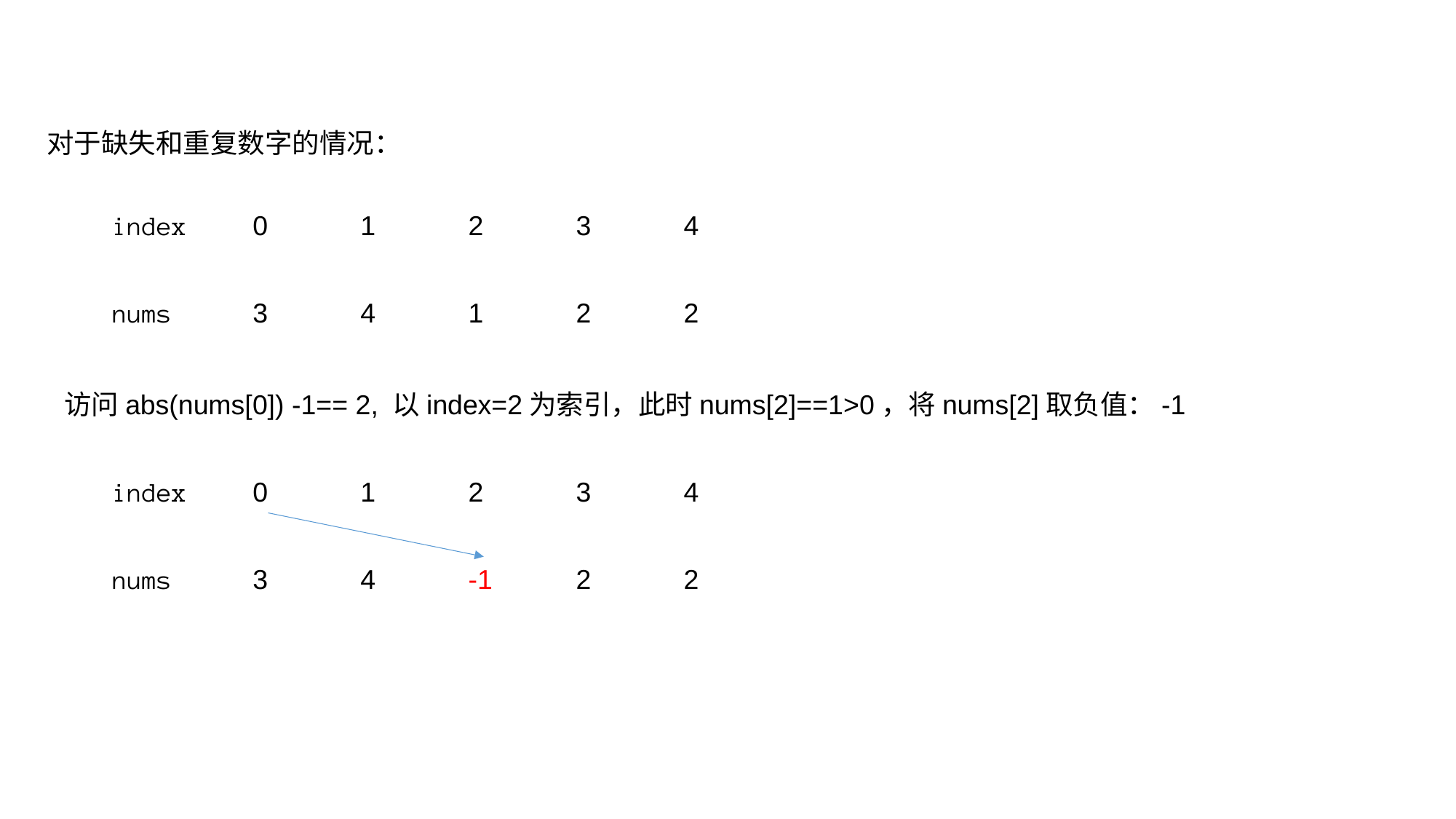

对于缺失和重复数字的情况：
index
0
1
2
3
4
nums
3
4
1
2
2
访问abs(nums[0]) -1== 2, 以index=2为索引，此时nums[2]==1>0，将nums[2]取负值：-1
index
0
1
2
3
4
nums
3
4
-1
2
2